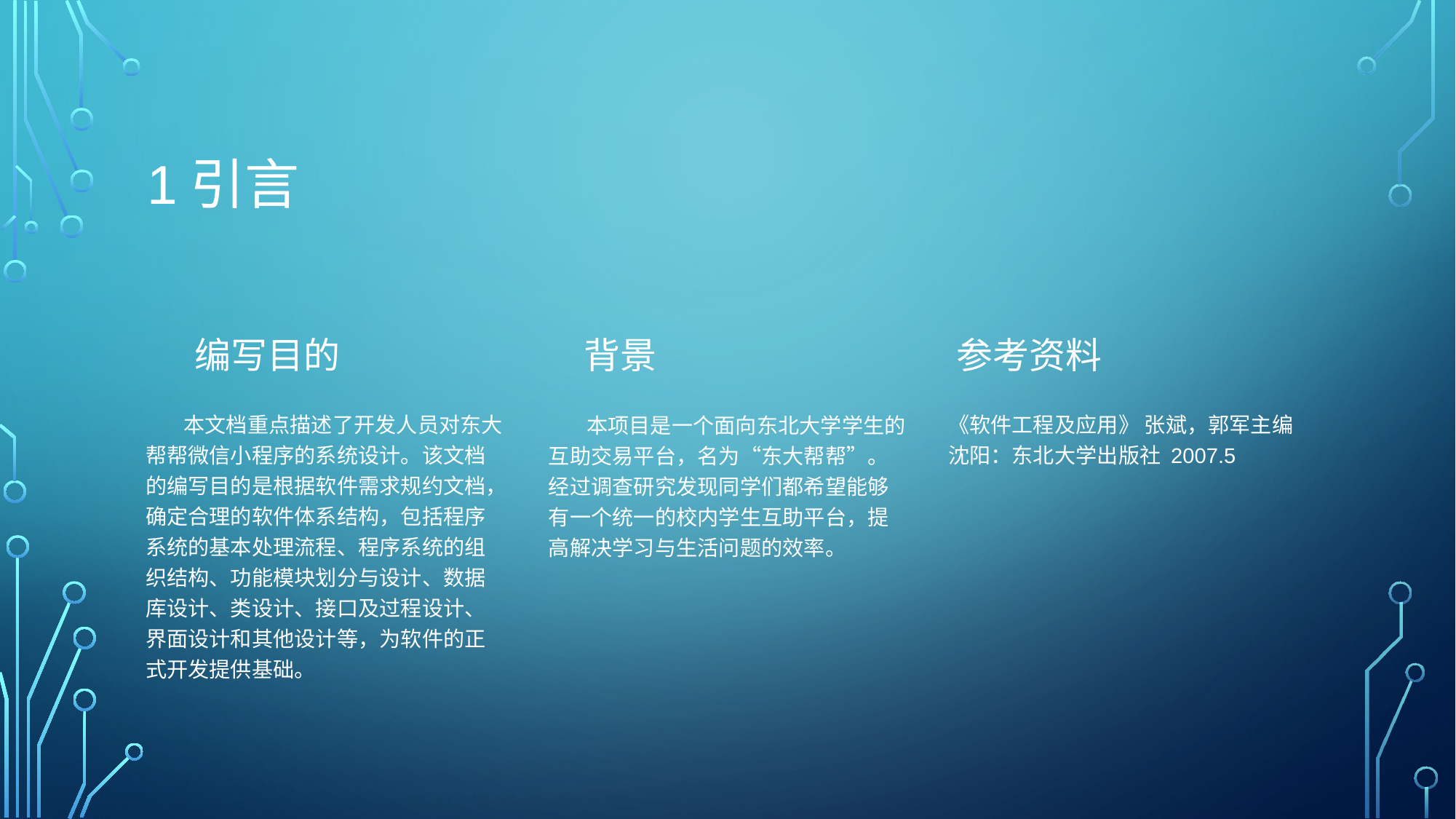

# 1引言
编写目的
背景
参考资料
       本文档重点描述了开发人员对东大帮帮微信小程序的系统设计。该文档的编写目的是根据软件需求规约文档，确定合理的软件体系结构，包括程序系统的基本处理流程、程序系统的组织结构、功能模块划分与设计、数据库设计、类设计、接口及过程设计、界面设计和其他设计等，为软件的正式开发提供基础。

《软件工程及应用》 张斌，郭军主编 沈阳：东北大学出版社 2007.5

       本项目是一个面向东北大学学生的互助交易平台，名为“东大帮帮”。经过调查研究发现同学们都希望能够有一个统一的校内学生互助平台，提高解决学习与生活问题的效率。